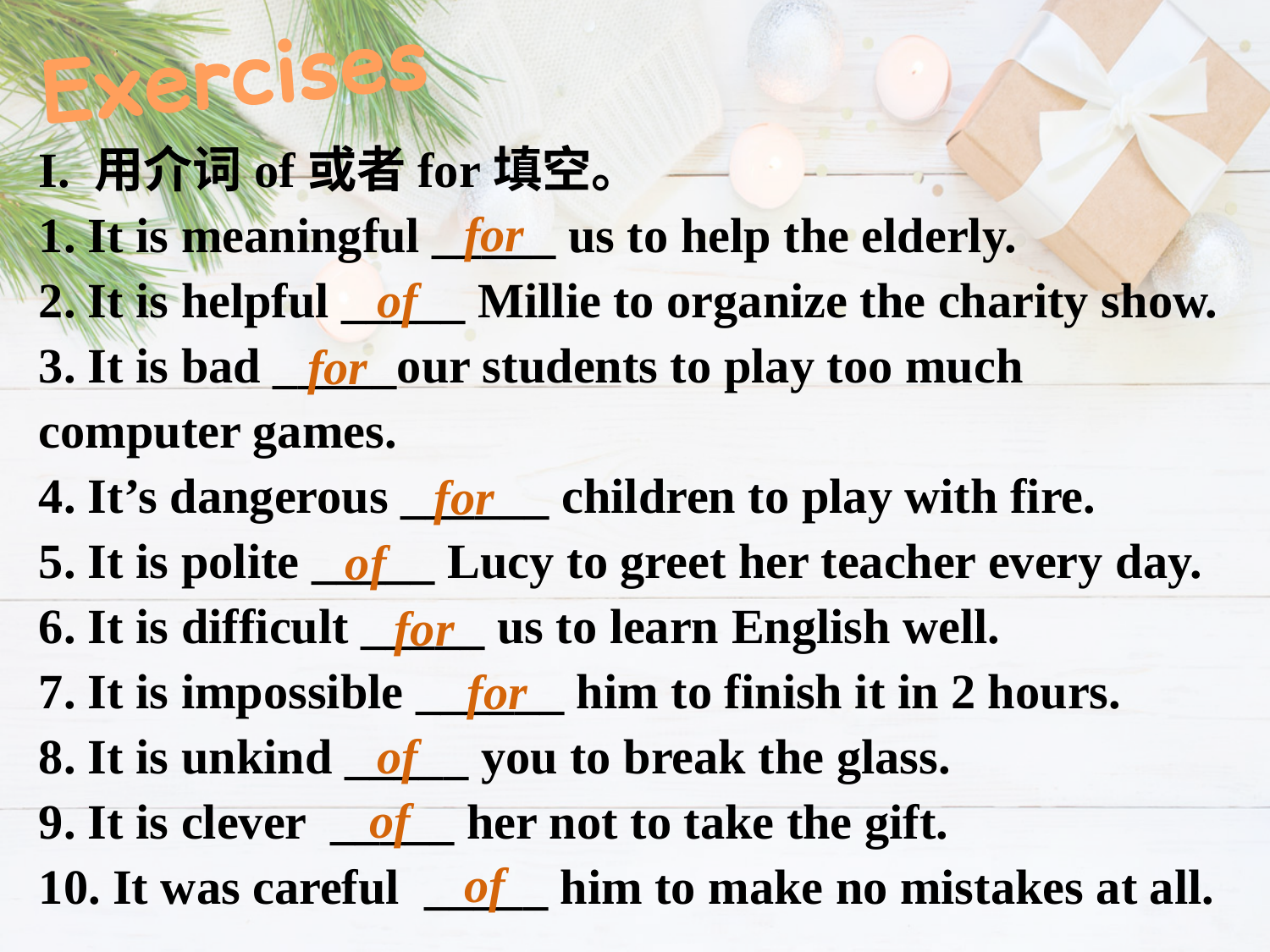

Exercises
I. 用介词of或者for填空。
1. It is meaningful _____ us to help the elderly.
2. It is helpful _____ Millie to organize the charity show.
3. It is bad _____our students to play too much computer games.
4. It’s dangerous ______ children to play with fire.
5. It is polite _____ Lucy to greet her teacher every day.
6. It is difficult _____ us to learn English well.
7. It is impossible ______ him to finish it in 2 hours.
8. It is unkind _____ you to break the glass.
9. It is clever  _____ her not to take the gift.
10. It was careful  _____ him to make no mistakes at all.
for
of
for
for
of
for
for
of
of
of